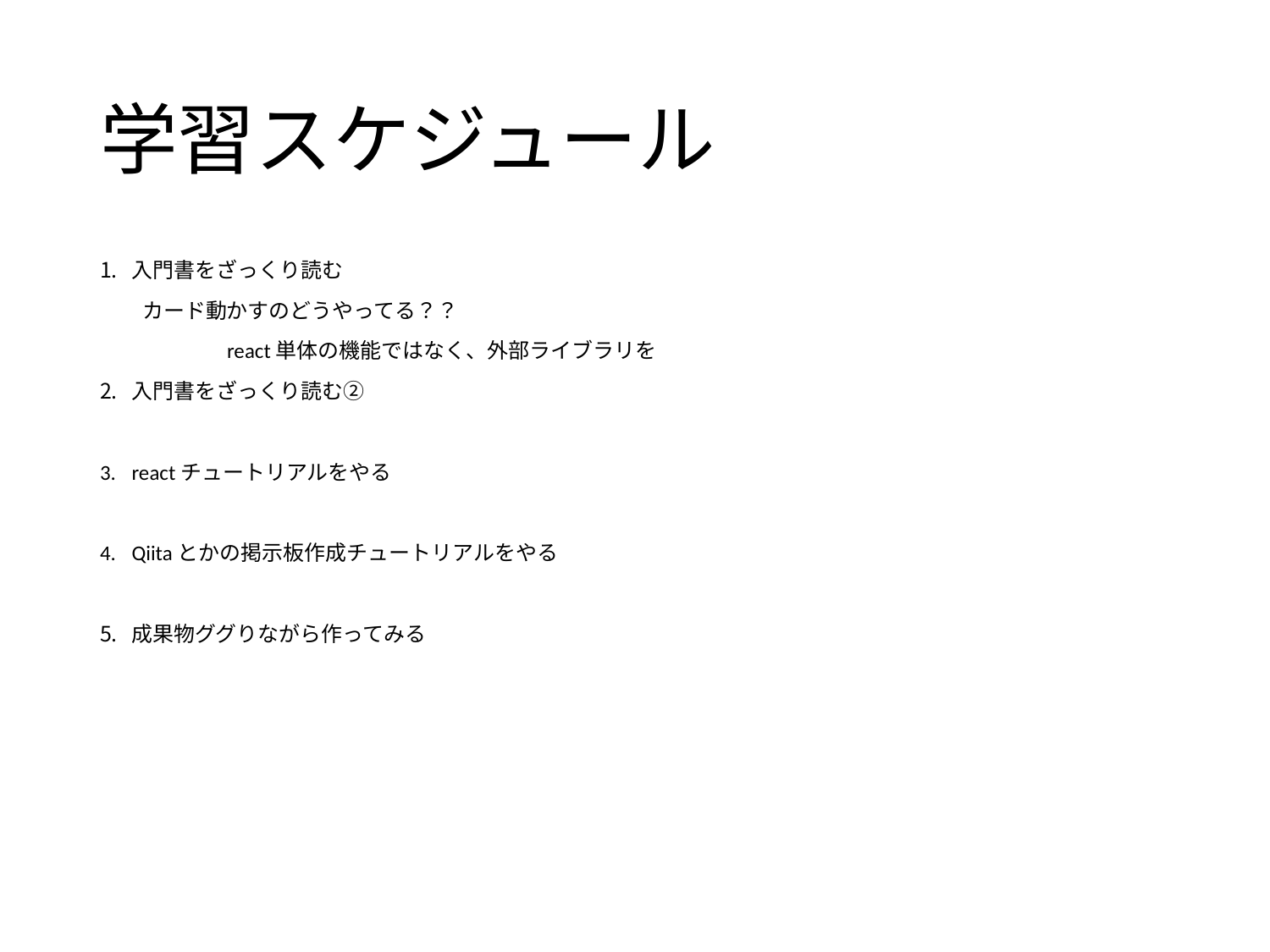

# 学習スケジュール
入門書をざっくり読む
　　カード動かすのどうやってる？？
	react単体の機能ではなく、外部ライブラリを
入門書をざっくり読む②

reactチュートリアルをやる

Qiitaとかの掲示板作成チュートリアルをやる

成果物ググりながら作ってみる